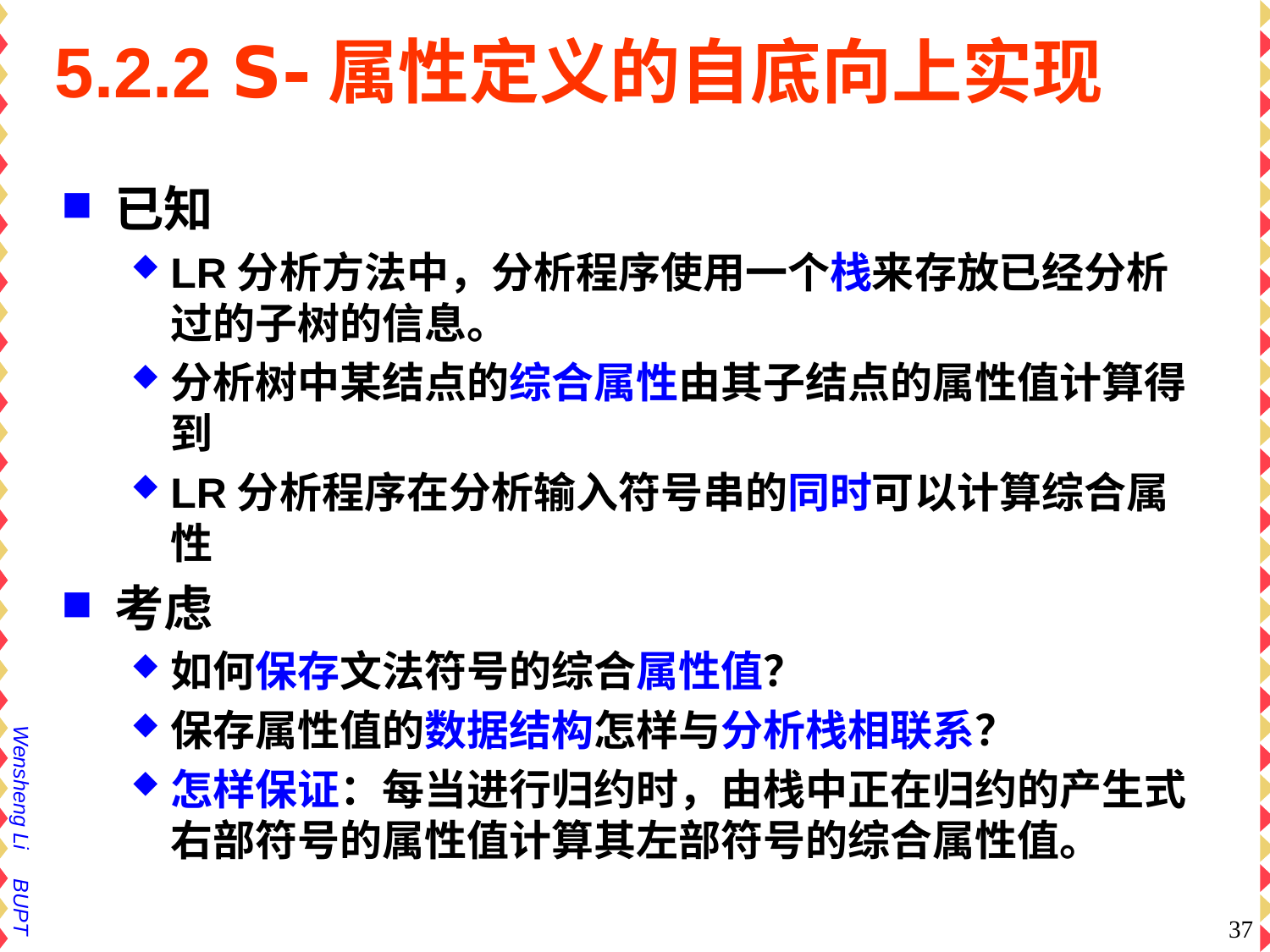

5.2.2 S-属性定义的自底向上实现
已知
LR分析方法中，分析程序使用一个栈来存放已经分析过的子树的信息。
分析树中某结点的综合属性由其子结点的属性值计算得到
LR分析程序在分析输入符号串的同时可以计算综合属性
考虑
如何保存文法符号的综合属性值？
保存属性值的数据结构怎样与分析栈相联系？
怎样保证：每当进行归约时，由栈中正在归约的产生式右部符号的属性值计算其左部符号的综合属性值。
37